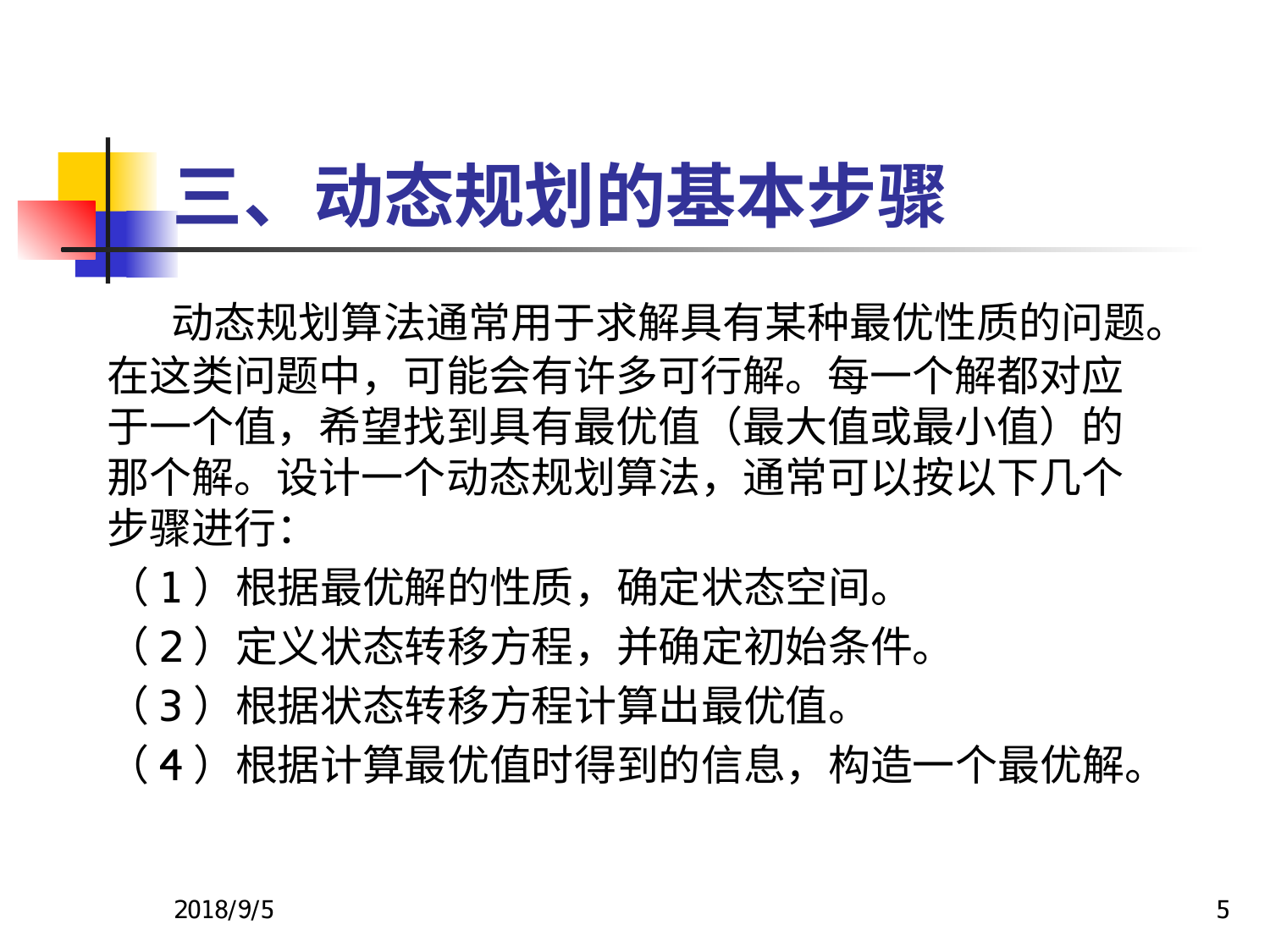

# 三、动态规划的基本步骤
    动态规划算法通常用于求解具有某种最优性质的问题。在这类问题中，可能会有许多可行解。每一个解都对应于一个值，希望找到具有最优值（最大值或最小值）的那个解。设计一个动态规划算法，通常可以按以下几个步骤进行：
（1）根据最优解的性质，确定状态空间。
（2）定义状态转移方程，并确定初始条件。
（3）根据状态转移方程计算出最优值。
（4）根据计算最优值时得到的信息，构造一个最优解。

2018/9/5
5